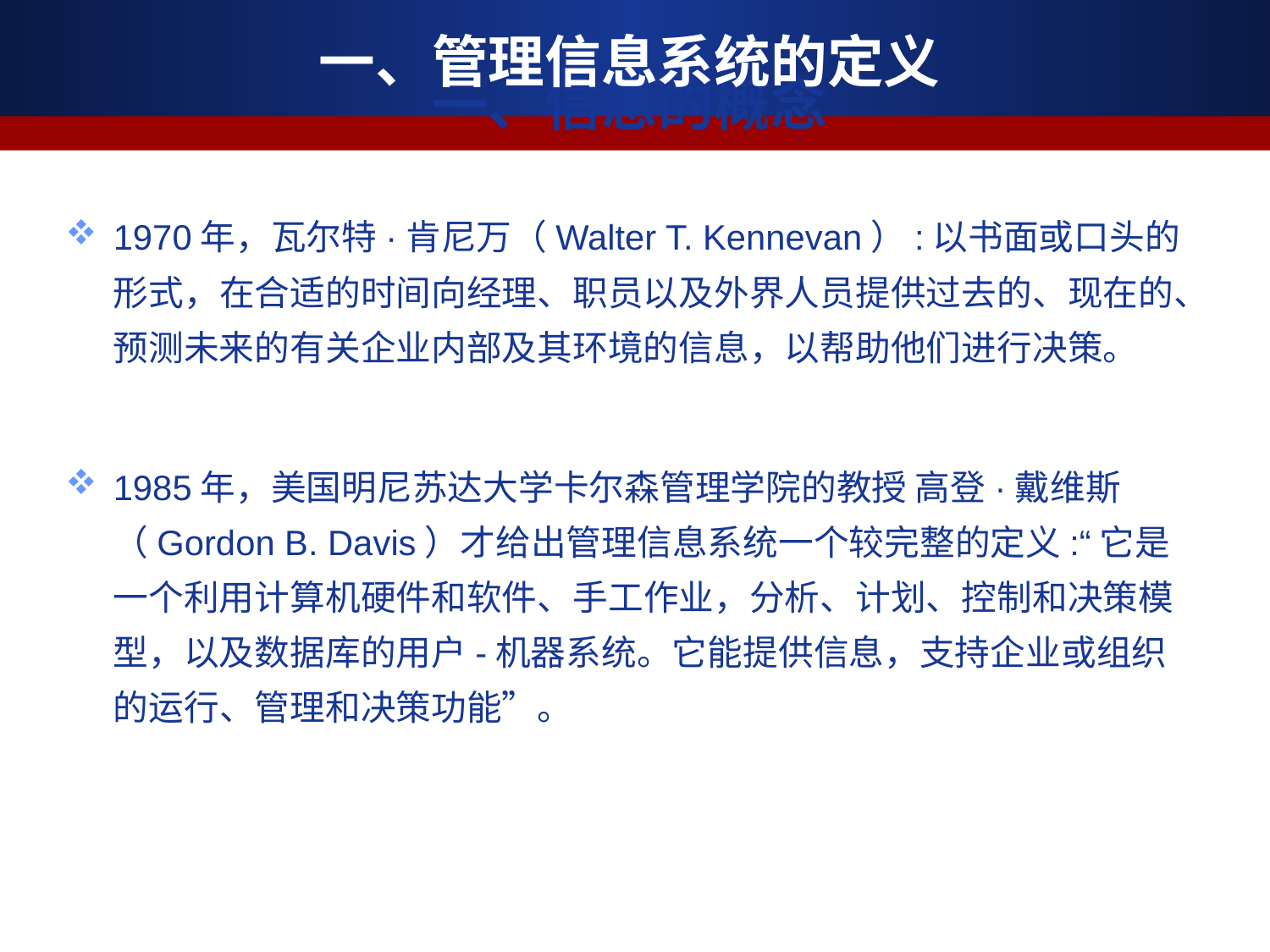

# 一、管理信息系统的定义
一、信息的概念

1970年，瓦尔特·肯尼万（Walter T. Kennevan）:以书面或口头的形式，在合适的时间向经理、职员以及外界人员提供过去的、现在的、预测未来的有关企业内部及其环境的信息，以帮助他们进行决策。

1985年，美国明尼苏达大学卡尔森管理学院的教授 高登·戴维斯（Gordon B. Davis）才给出管理信息系统一个较完整的定义:“它是一个利用计算机硬件和软件、手工作业，分析、计划、控制和决策模型，以及数据库的用户-机器系统。它能提供信息，支持企业或组织的运行、管理和决策功能”。